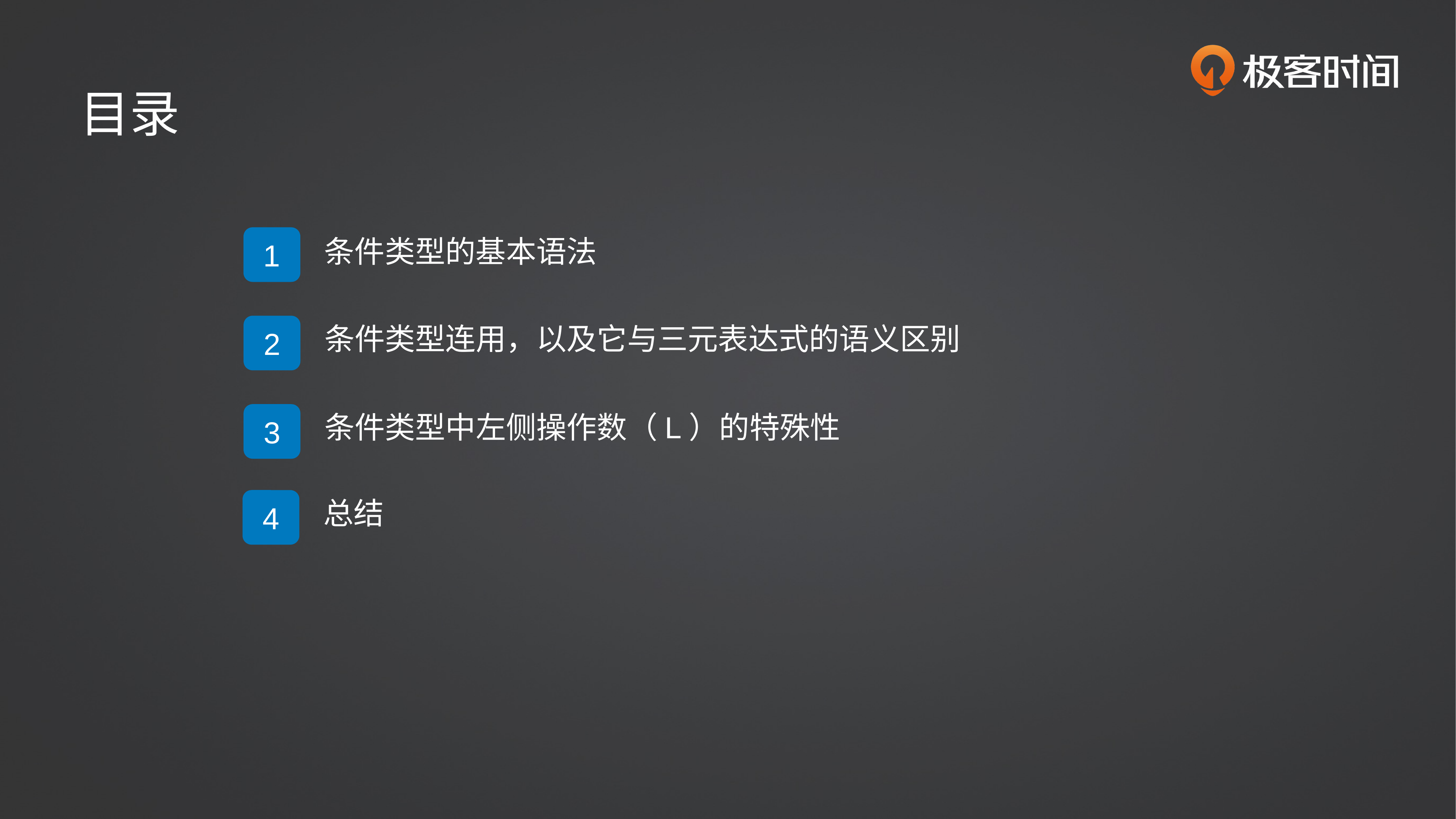

目录

1
条件类型的基本语法

2
条件类型连用，以及它与三元表达式的语义区别

3
条件类型中左侧操作数（L）的特殊性

4
总结